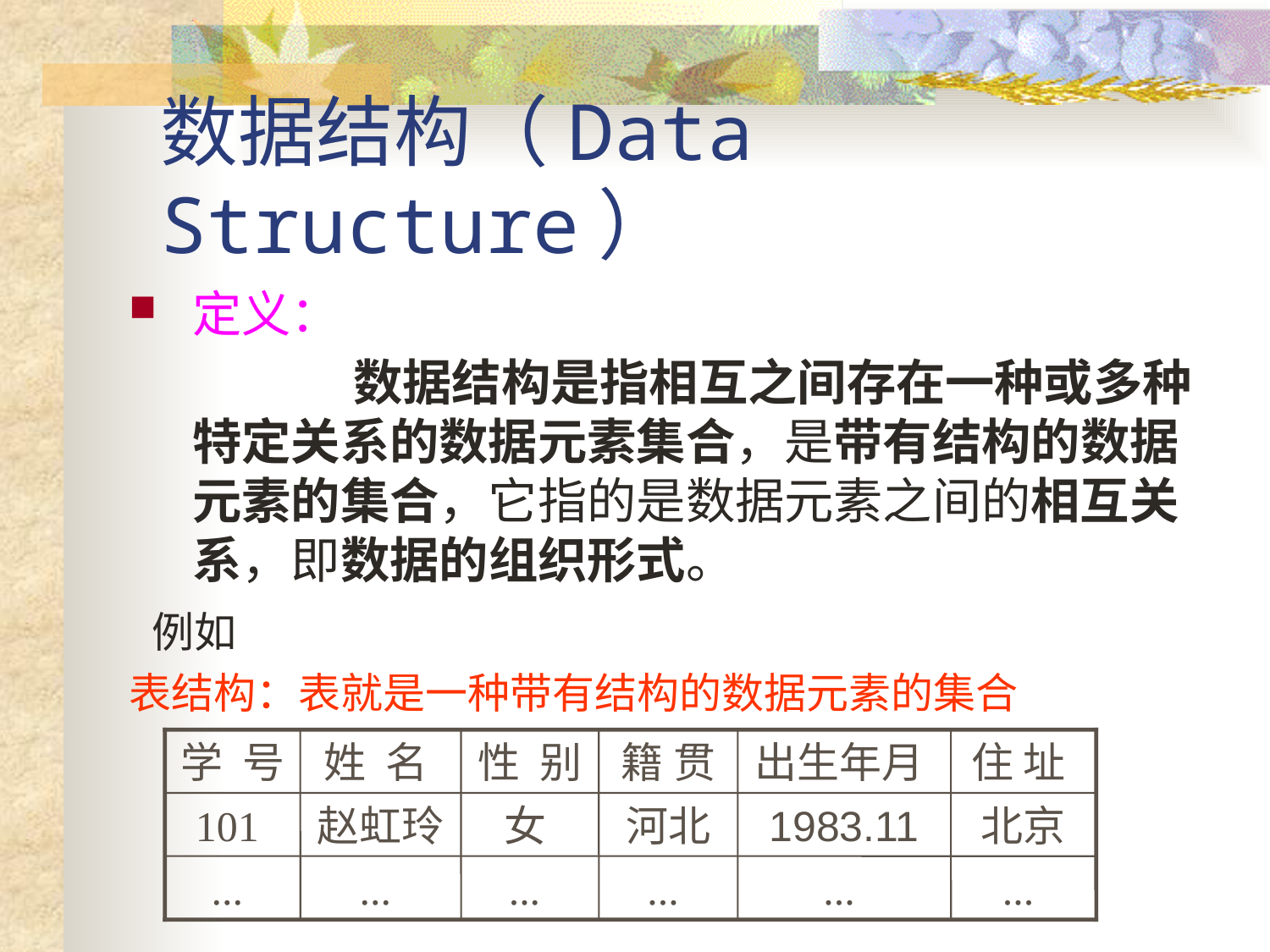

# 数据结构（Data Structure）
定义：
		  数据结构是指相互之间存在一种或多种特定关系的数据元素集合，是带有结构的数据元素的集合，它指的是数据元素之间的相互关系，即数据的组织形式。
 例如
表结构：表就是一种带有结构的数据元素的集合
学  号

姓  名

性  别

籍 贯

出生年月

住 址

101

赵虹玲
女
河北
1983.11
北京
...

...
...
...
...
...